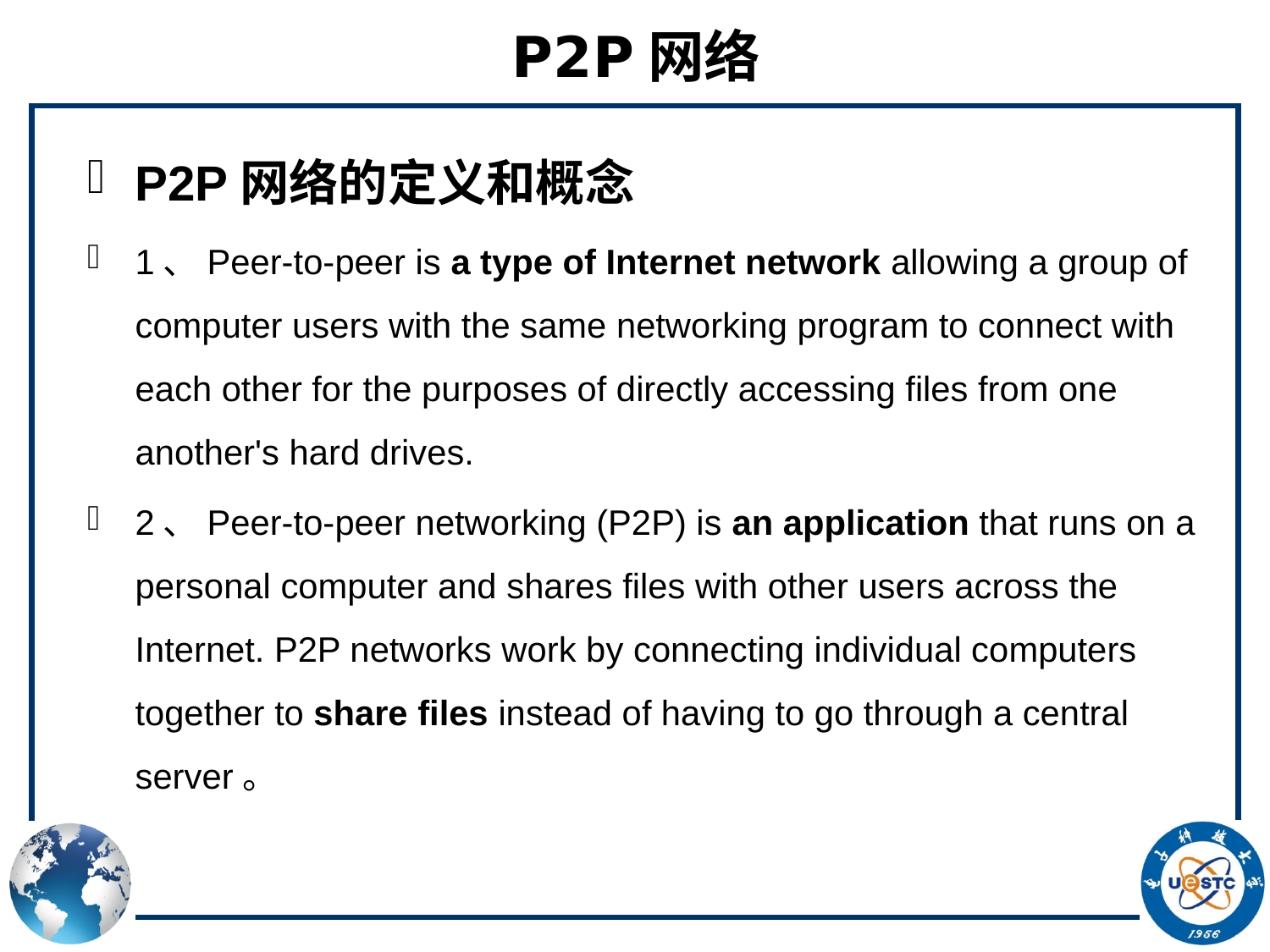

# P2P网络
P2P网络的定义和概念
1、Peer-to-peer is a type of Internet network allowing a group of computer users with the same networking program to connect with each other for the purposes of directly accessing files from one another's hard drives.
2、Peer-to-peer networking (P2P) is an application that runs on a personal computer and shares files with other users across the Internet. P2P networks work by connecting individual computers together to share files instead of having to go through a central server。